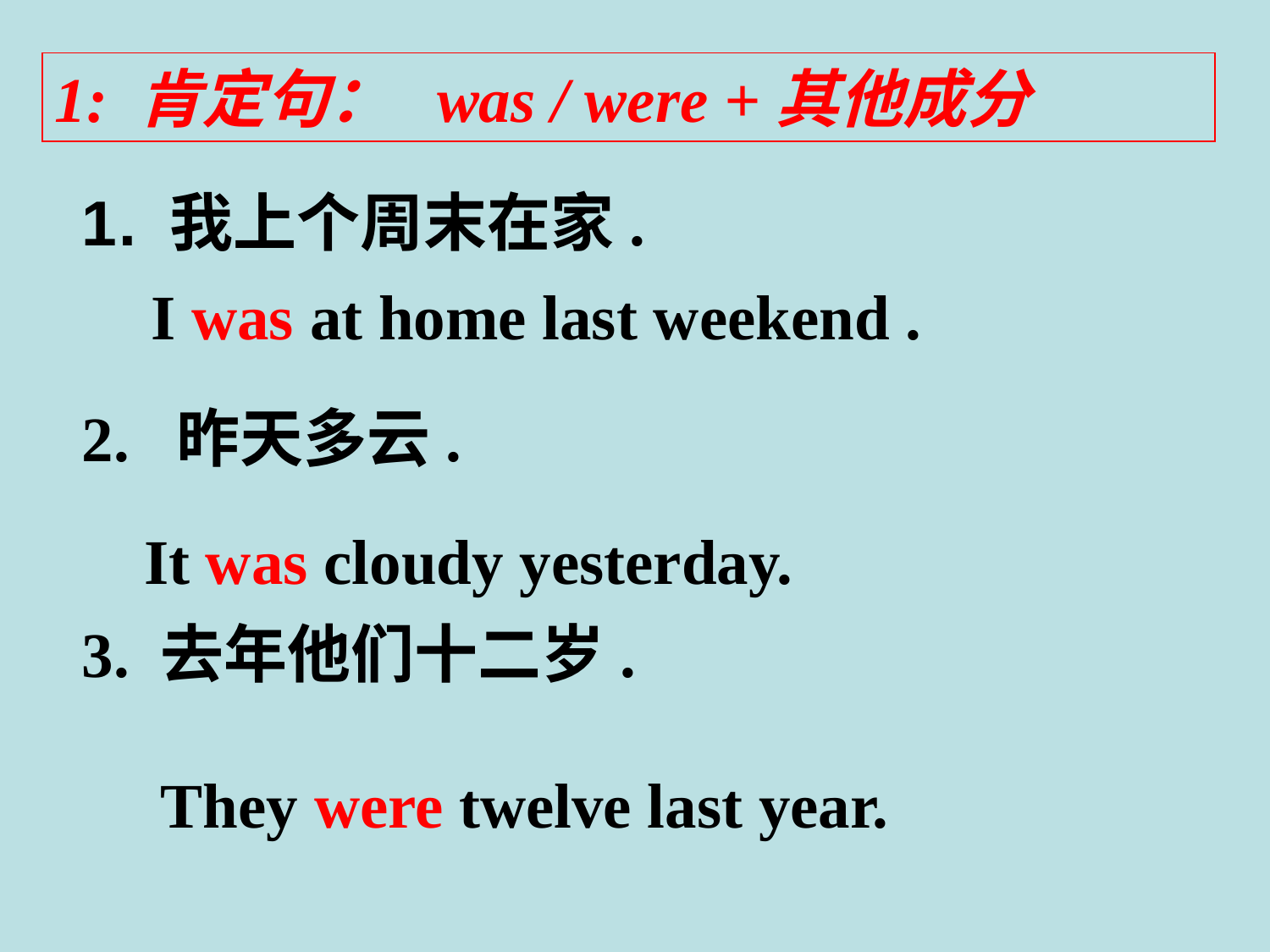

1: 肯定句：  was / were +其他成分
 我上个周末在家.

2.  昨天多云.

3. 去年他们十二岁.

    I was at home last weekend .

It was cloudy yesterday.
   They were twelve last year.